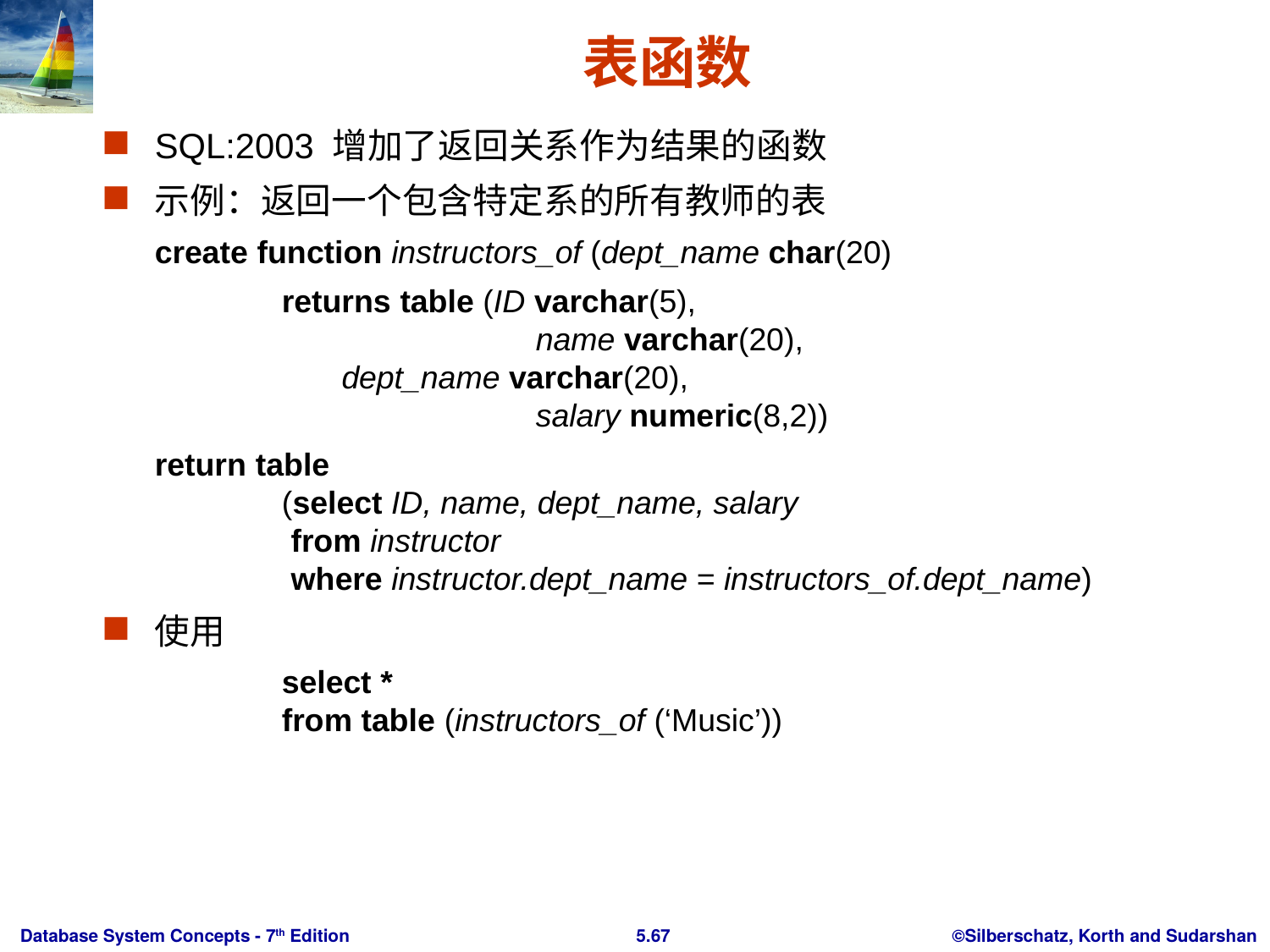

# 表函数
SQL:2003 增加了返回关系作为结果的函数
示例：返回一个包含特定系的所有教师的表
	create function instructors_of (dept_name char(20)
		returns table (ID varchar(5),
			name varchar(20),
                     dept_name varchar(20),
			salary numeric(8,2))
	return table
	(select ID, name, dept_name, salary
	 from instructor
	 where instructor.dept_name = instructors_of.dept_name)
使用
		select *
	from table (instructors_of (‘Music’))